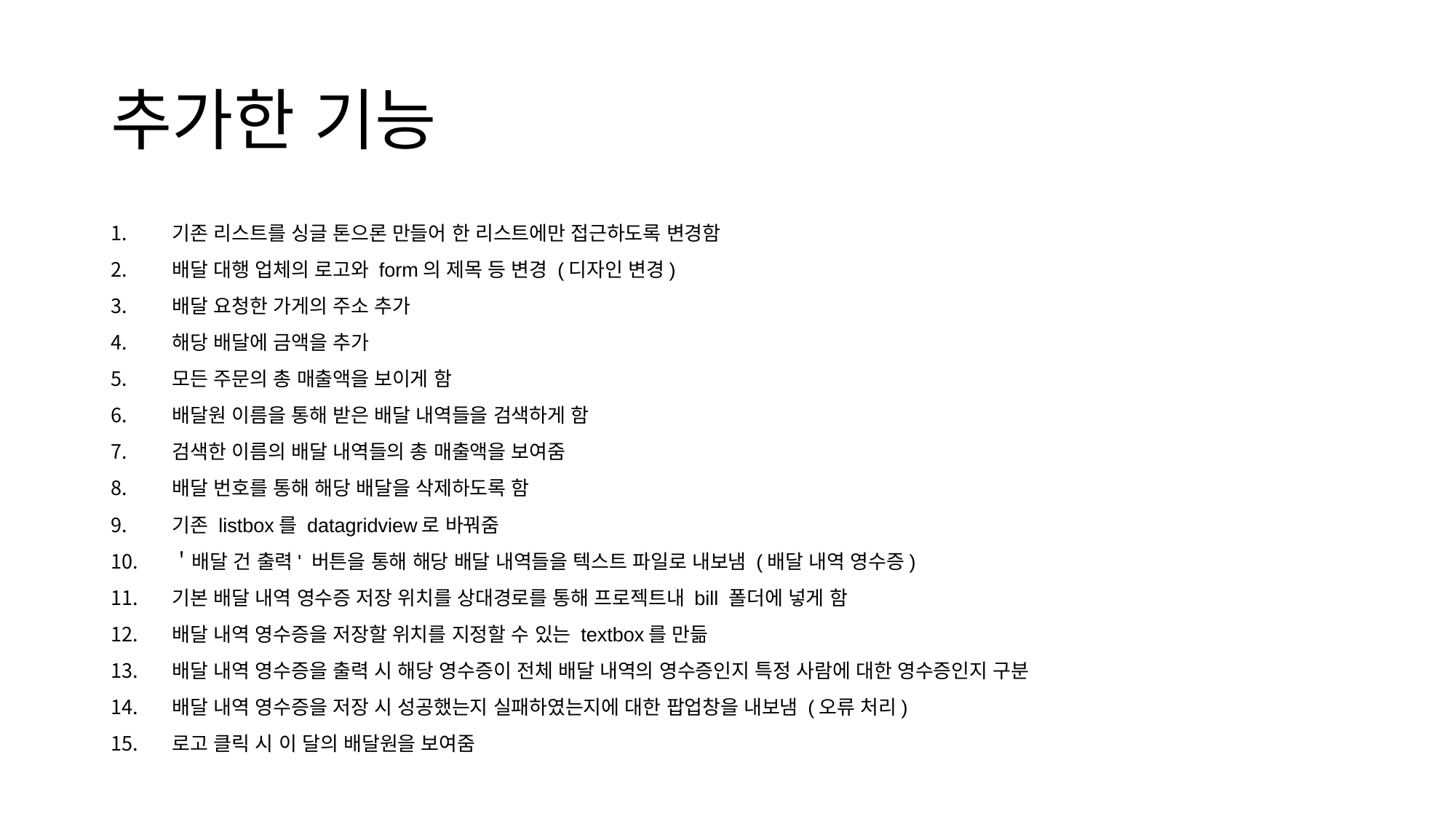

# 추가한 기능
기존 리스트를 싱글 톤으론 만들어 한 리스트에만 접근하도록 변경함
배달 대행 업체의 로고와 form의 제목 등 변경 (디자인 변경)
배달 요청한 가게의 주소 추가
해당 배달에 금액을 추가
모든 주문의 총 매출액을 보이게 함
배달원 이름을 통해 받은 배달 내역들을 검색하게 함
검색한 이름의 배달 내역들의 총 매출액을 보여줌
배달 번호를 통해 해당 배달을 삭제하도록 함
기존 listbox를 datagridview로 바꿔줌
＇배달 건 출력' 버튼을 통해 해당 배달 내역들을 텍스트 파일로 내보냄 (배달 내역 영수증)
기본 배달 내역 영수증 저장 위치를 상대경로를 통해 프로젝트내 bill 폴더에 넣게 함
배달 내역 영수증을 저장할 위치를 지정할 수 있는 textbox를 만듦
배달 내역 영수증을 출력 시 해당 영수증이 전체 배달 내역의 영수증인지 특정 사람에 대한 영수증인지 구분
배달 내역 영수증을 저장 시 성공했는지 실패하였는지에 대한 팝업창을 내보냄 (오류 처리)
로고 클릭 시 이 달의 배달원을 보여줌